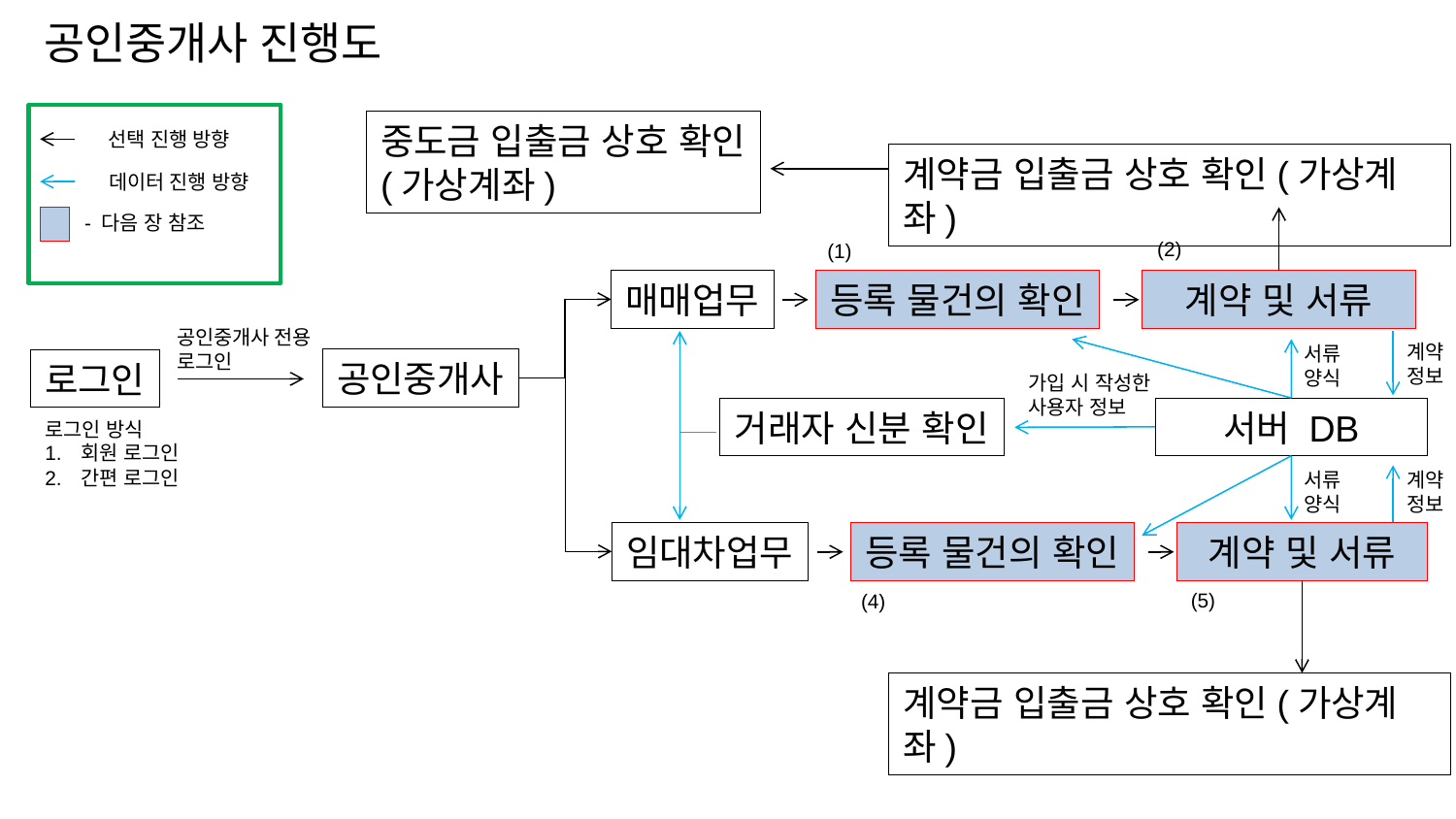

공인중개사 진행도

중도금 입출금 상호 확인
(가상계좌)
선택 진행 방향
계약금 입출금 상호 확인(가상계좌)
데이터 진행 방향
- 다음 장 참조

(2)
(1)
매매업무
등록 물건의 확인
계약 및 서류
공인중개사 전용
로그인
계약정보
서류 양식
공인중개사
로그인
가입 시 작성한
사용자 정보
거래자 신분 확인
서버 DB
로그인 방식
회원 로그인
간편 로그인
서류 양식
계약정보
임대차업무
등록 물건의 확인
계약 및 서류
(5)
(4)
계약금 입출금 상호 확인(가상계좌)